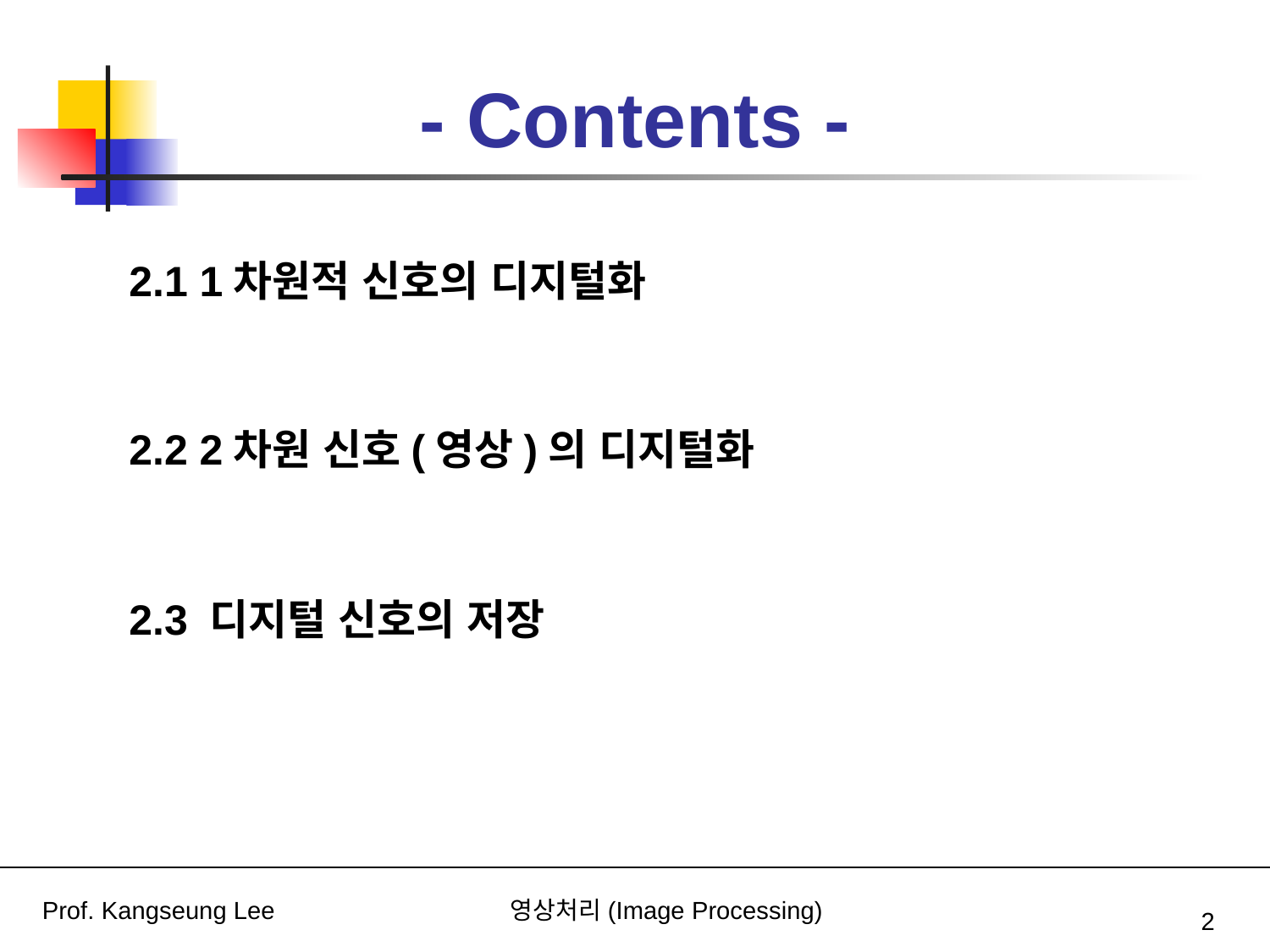

# - Contents -
2.1 1차원적 신호의 디지털화

2.2 2차원 신호(영상)의 디지털화

2.3 디지털 신호의 저장
2

Prof. Kangseung Lee